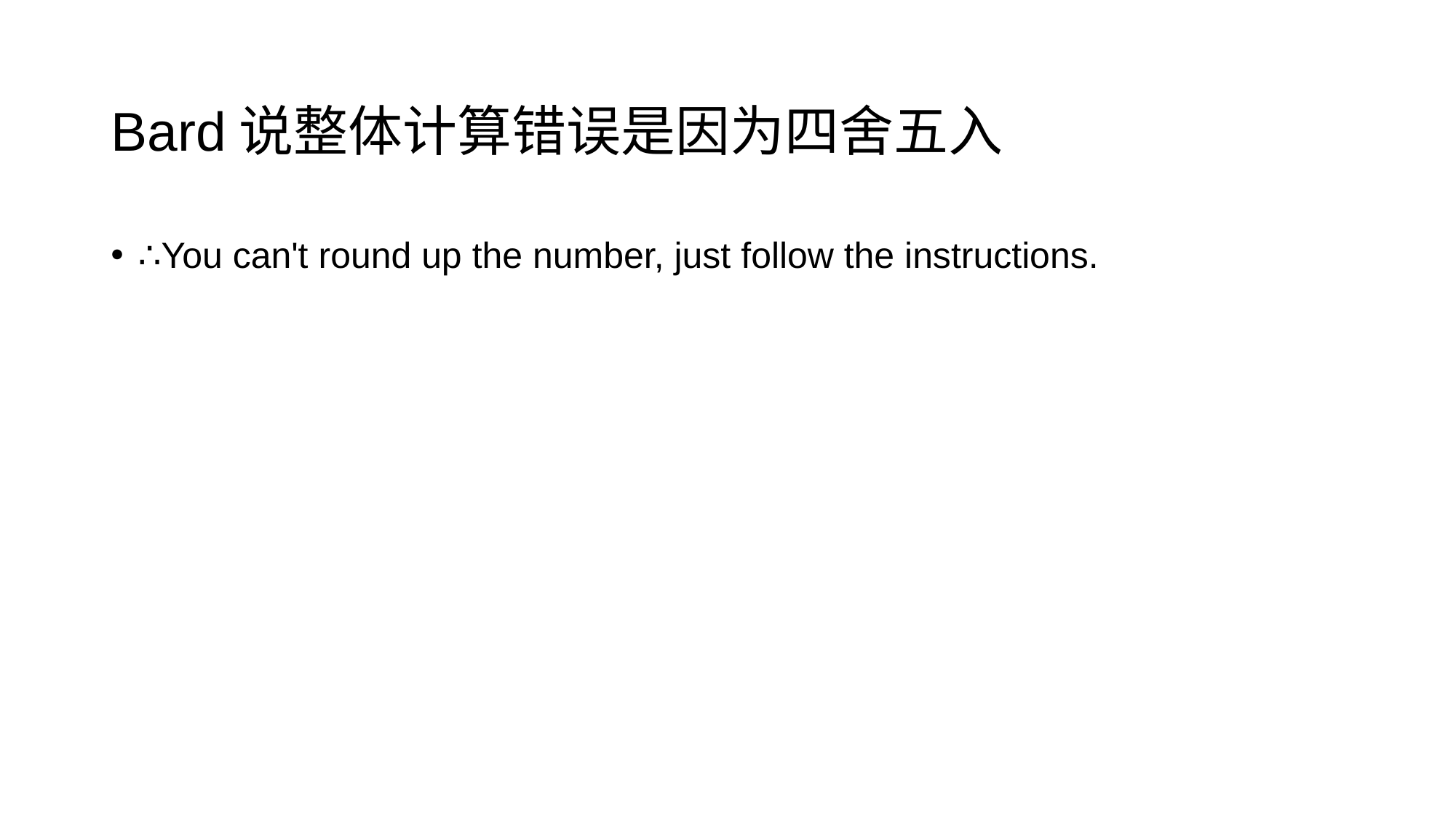

# Bard说整体计算错误是因为四舍五入
∴You can't round up the number, just follow the instructions.